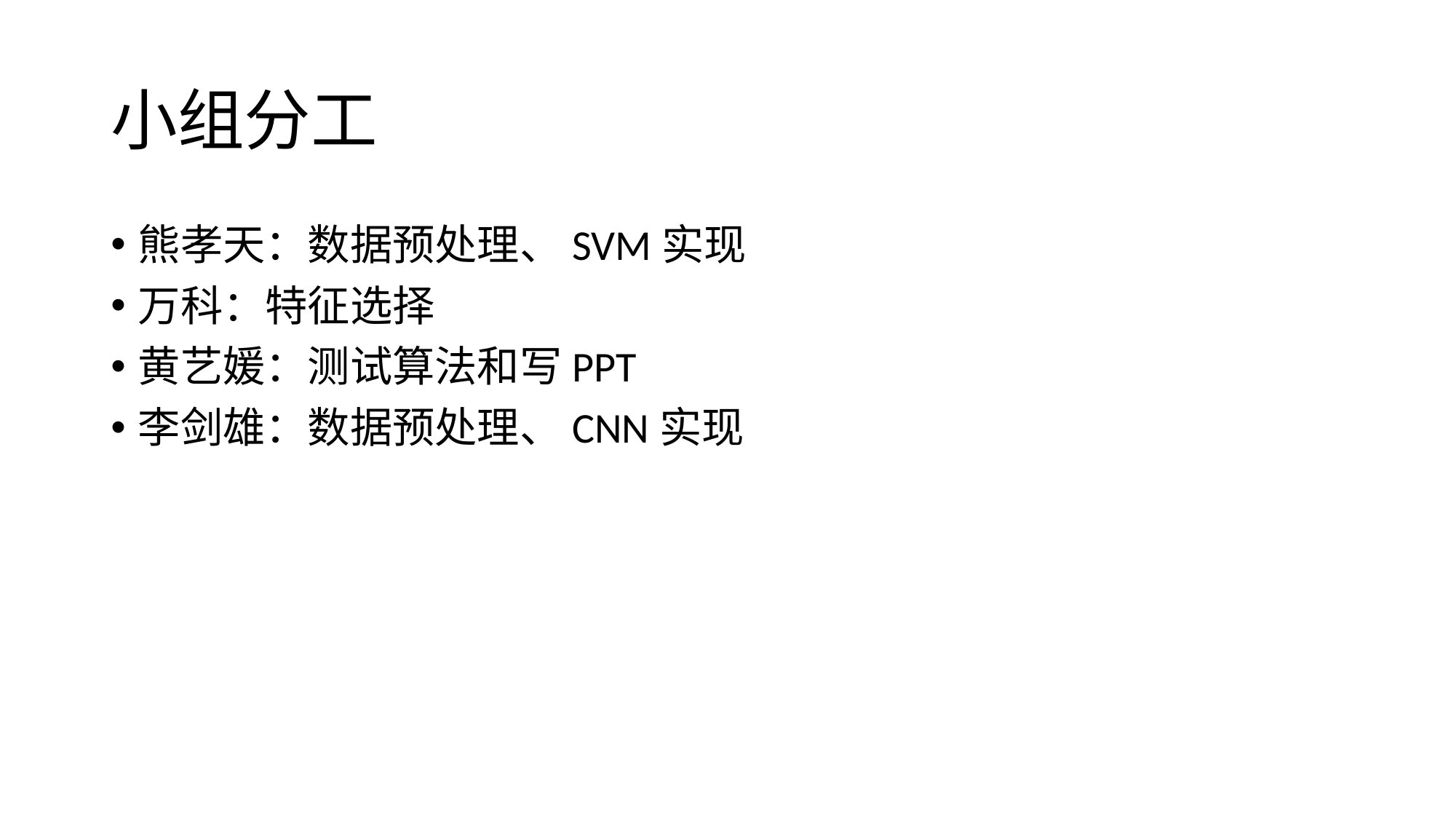

# 小组分工
熊孝天：数据预处理、SVM实现
万科：特征选择
黄艺媛：测试算法和写PPT
李剑雄：数据预处理、CNN实现